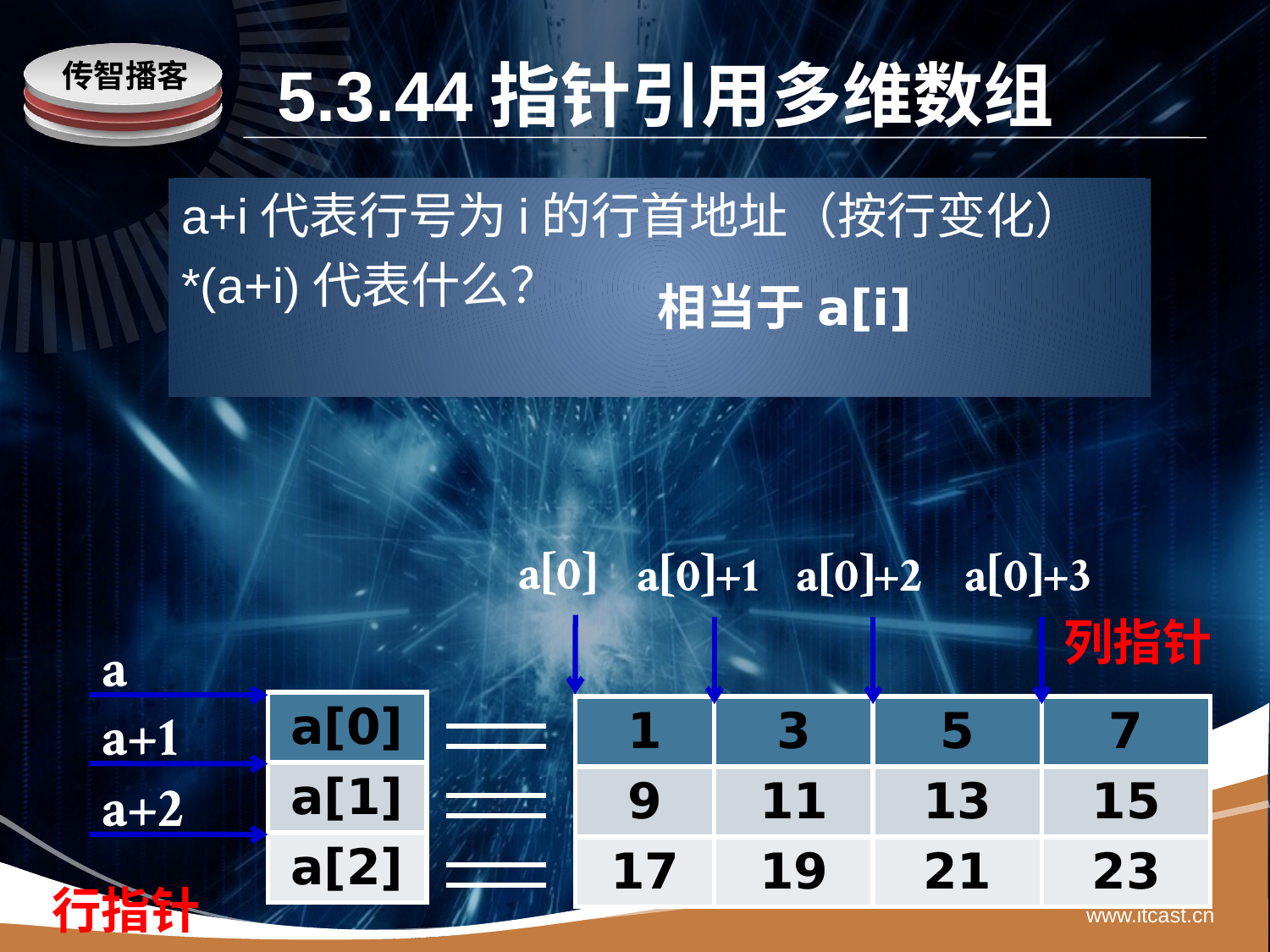

# 5.3.44指针引用多维数组
a+i代表行号为i的行首地址（按行变化）
*(a+i)代表什么？

相当于a[i]

a[0]
a[0]+1
a[0]+2
a[0]+3
列指针
a
| a[0] |
| --- |
| a[1] |
| a[2] |
a+1
| 1 | 3 | 5 | 7 |
| --- | --- | --- | --- |
| 9 | 11 | 13 | 15 |
| 17 | 19 | 21 | 23 |
a+2
行指针
www.itcast.cn